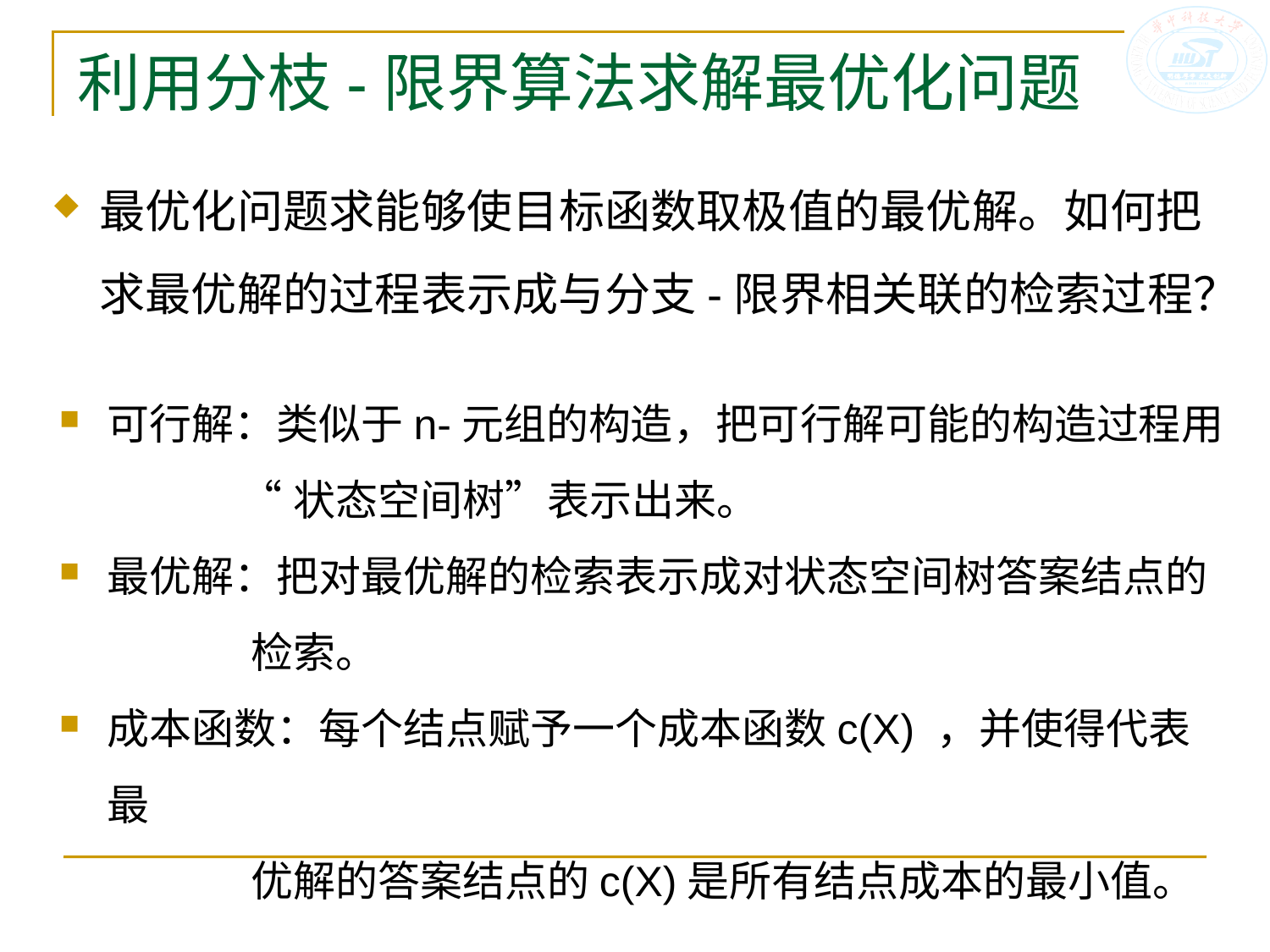

# 利用分枝-限界算法求解最优化问题
最优化问题求能够使目标函数取极值的最优解。如何把求最优解的过程表示成与分支-限界相关联的检索过程？
可行解：类似于n-元组的构造，把可行解可能的构造过程用
                   “状态空间树”表示出来。
最优解：把对最优解的检索表示成对状态空间树答案结点的
                   检索。
成本函数：每个结点赋予一个成本函数c(X) ，并使得代表最
                   优解的答案结点的c(X)是所有结点成本的最小值。